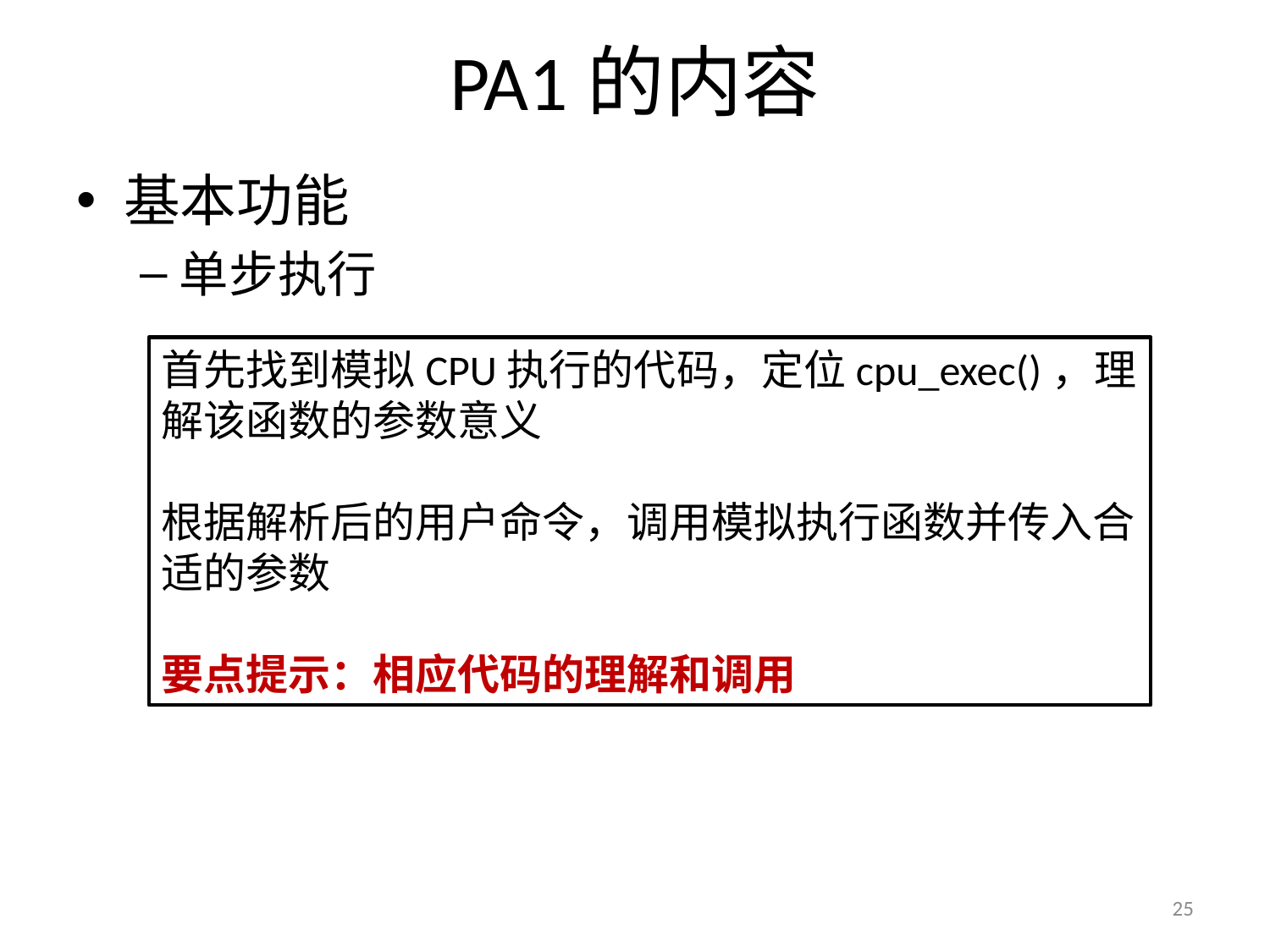

# PA1的内容
基本功能
单步执行

首先找到模拟CPU执行的代码，定位cpu_exec()，理解该函数的参数意义

根据解析后的用户命令，调用模拟执行函数并传入合适的参数

要点提示：相应代码的理解和调用
25